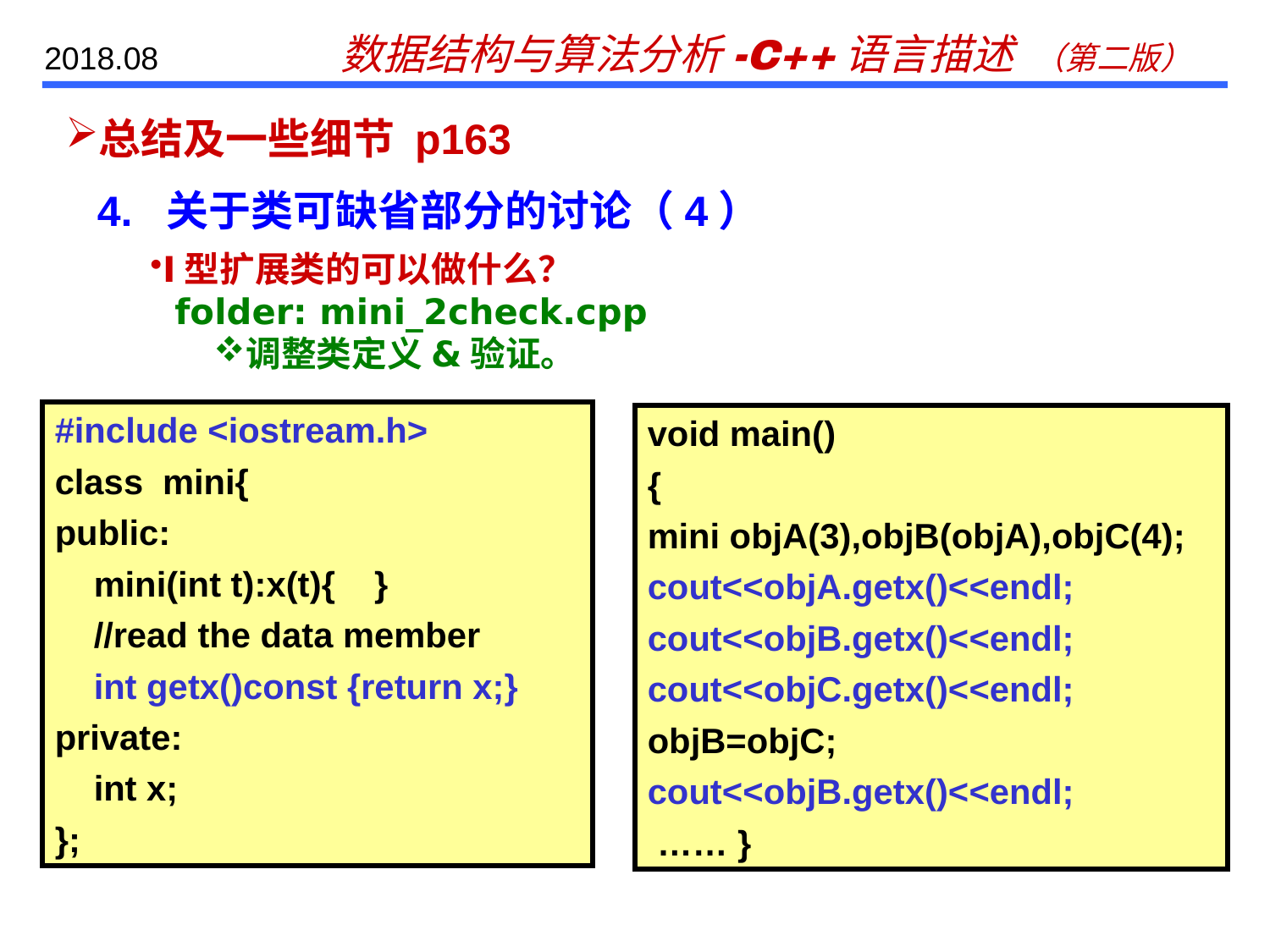

# 总结及一些细节 p163
4.  关于类可缺省部分的讨论（4）
I型扩展类的可以做什么？
  folder: mini_2check.cpp
调整类定义&验证。
#include <iostream.h>
class  mini{
public:
    mini(int t):x(t){    }
    //read the data member
    int getx()const {return x;}
private:
    int x;
};
void main()
{
mini objA(3),objB(objA),objC(4);
cout<<objA.getx()<<endl;
cout<<objB.getx()<<endl;
cout<<objC.getx()<<endl;
objB=objC;
cout<<objB.getx()<<endl;
 …… }